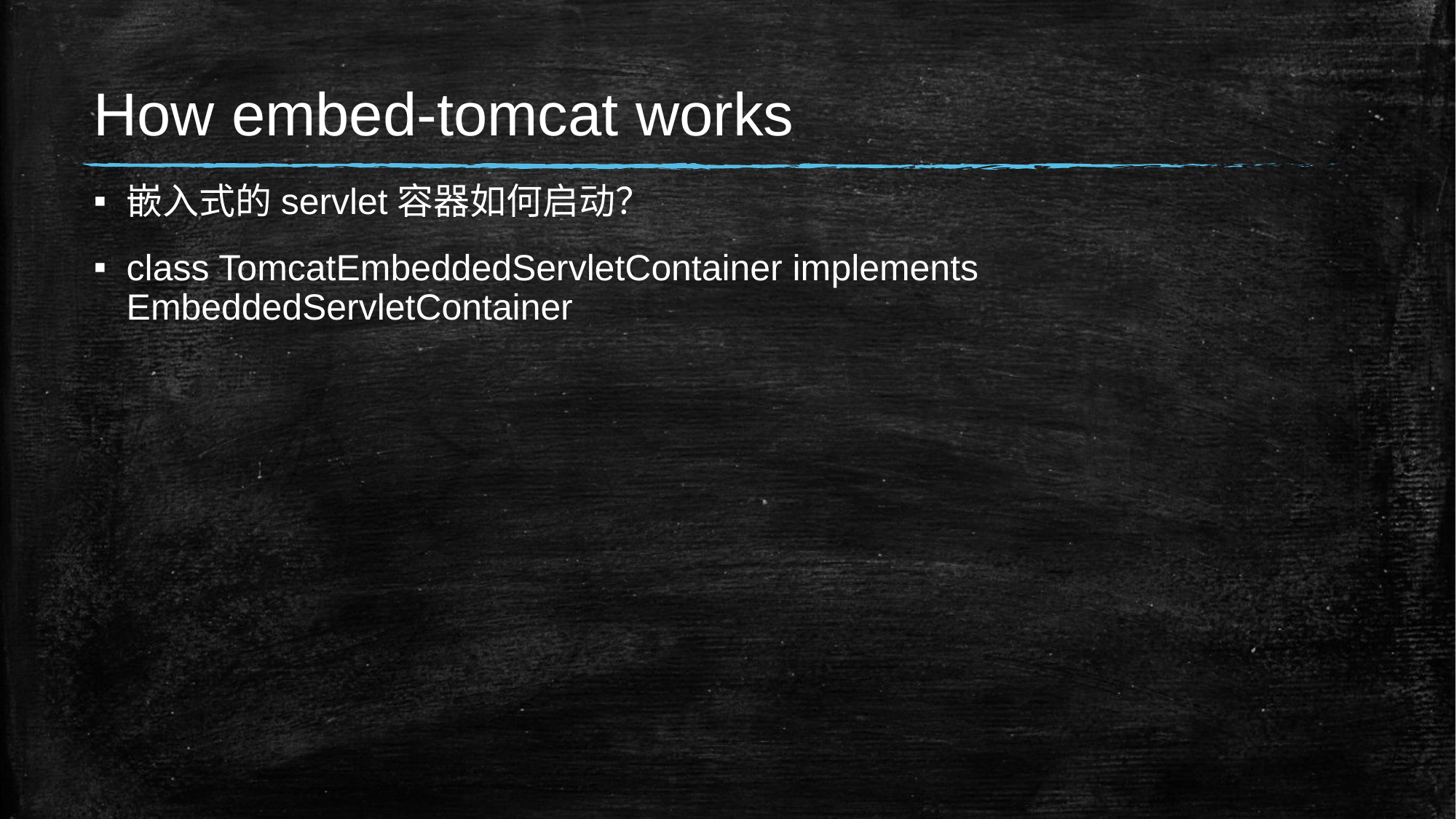

# How embed-tomcat works
嵌入式的servlet容器如何启动？
class TomcatEmbeddedServletContainer implements EmbeddedServletContainer